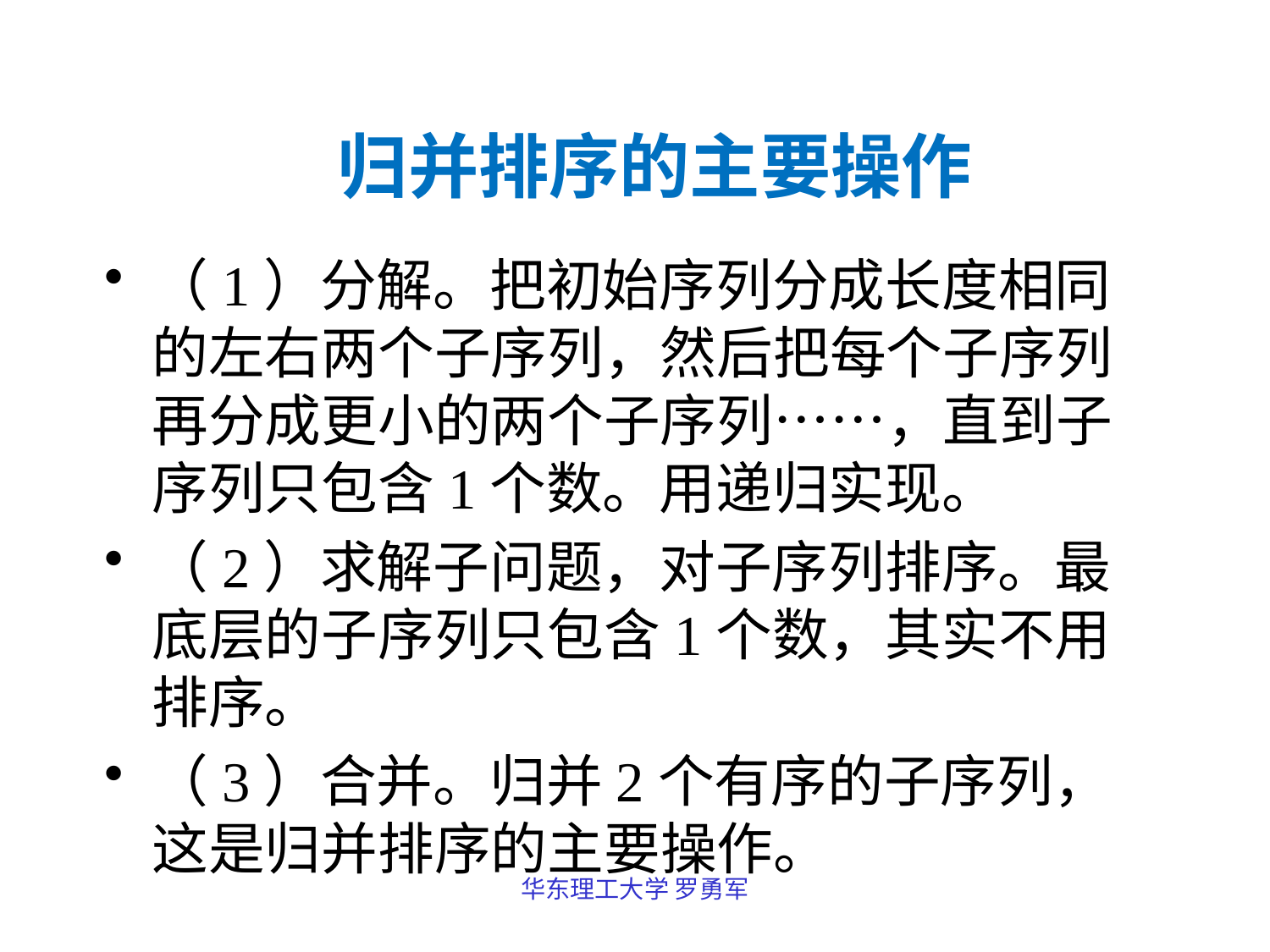

# 归并排序的主要操作
（1）分解。把初始序列分成长度相同的左右两个子序列，然后把每个子序列再分成更小的两个子序列……，直到子序列只包含1个数。用递归实现。
（2）求解子问题，对子序列排序。最底层的子序列只包含1个数，其实不用排序。
（3）合并。归并2个有序的子序列，这是归并排序的主要操作。
华东理工大学 罗勇军